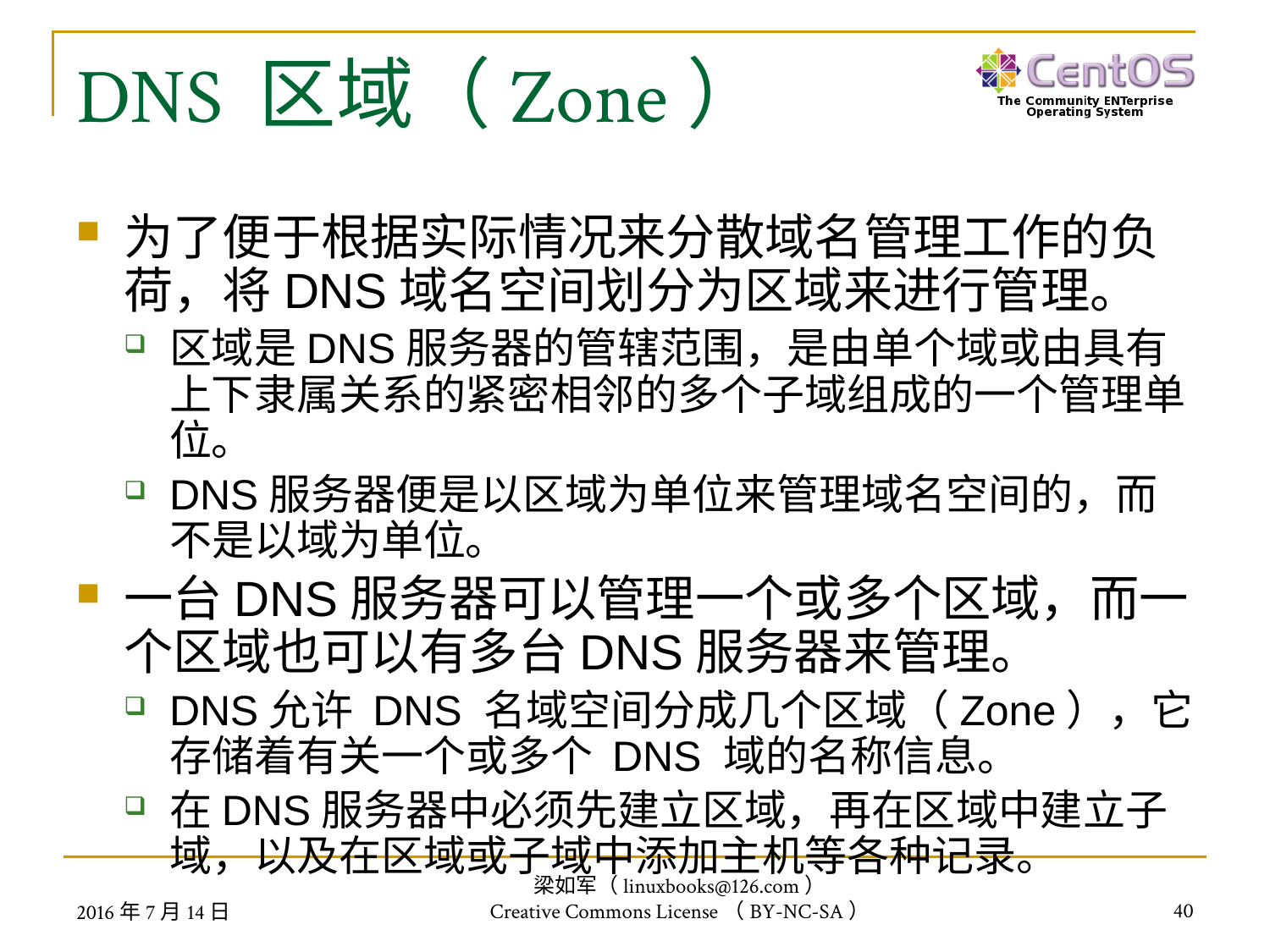

# DNS 区域（Zone）
为了便于根据实际情况来分散域名管理工作的负荷，将DNS域名空间划分为区域来进行管理。
区域是DNS服务器的管辖范围，是由单个域或由具有上下隶属关系的紧密相邻的多个子域组成的一个管理单位。
DNS服务器便是以区域为单位来管理域名空间的，而不是以域为单位。
一台DNS服务器可以管理一个或多个区域，而一个区域也可以有多台DNS服务器来管理。
DNS允许 DNS 名域空间分成几个区域（Zone），它存储着有关一个或多个 DNS 域的名称信息。
在DNS服务器中必须先建立区域，再在区域中建立子域，以及在区域或子域中添加主机等各种记录。

梁如军（linuxbooks@126.com）
Creative Commons License（BY-NC-SA）
2016年7月14日
40